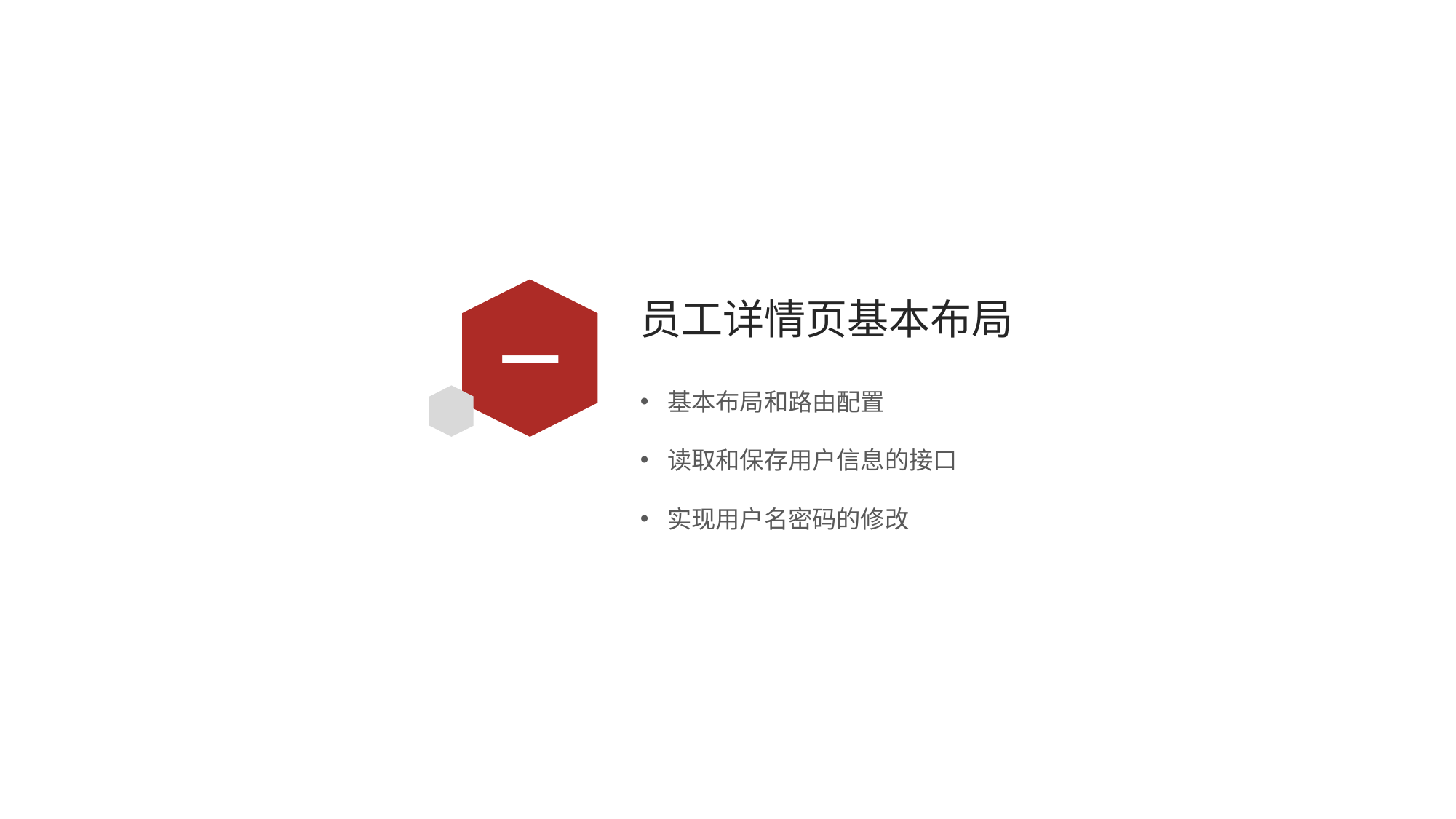

# 员工详情页基本布局
一
基本布局和路由配置
读取和保存用户信息的接口
实现用户名密码的修改